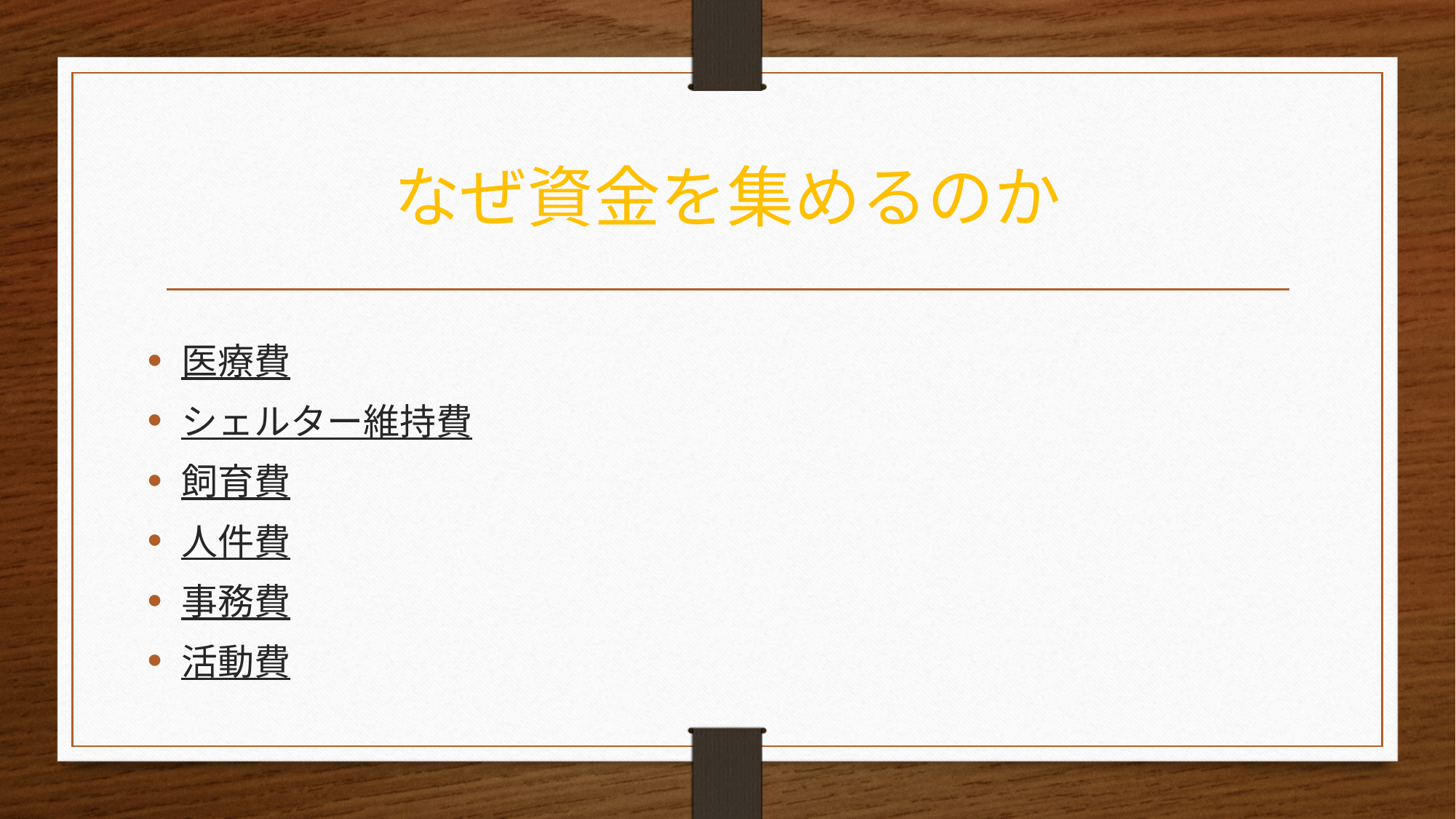

# なぜ資金を集めるのか
医療費
シェルター維持費
飼育費
人件費
事務費
活動費